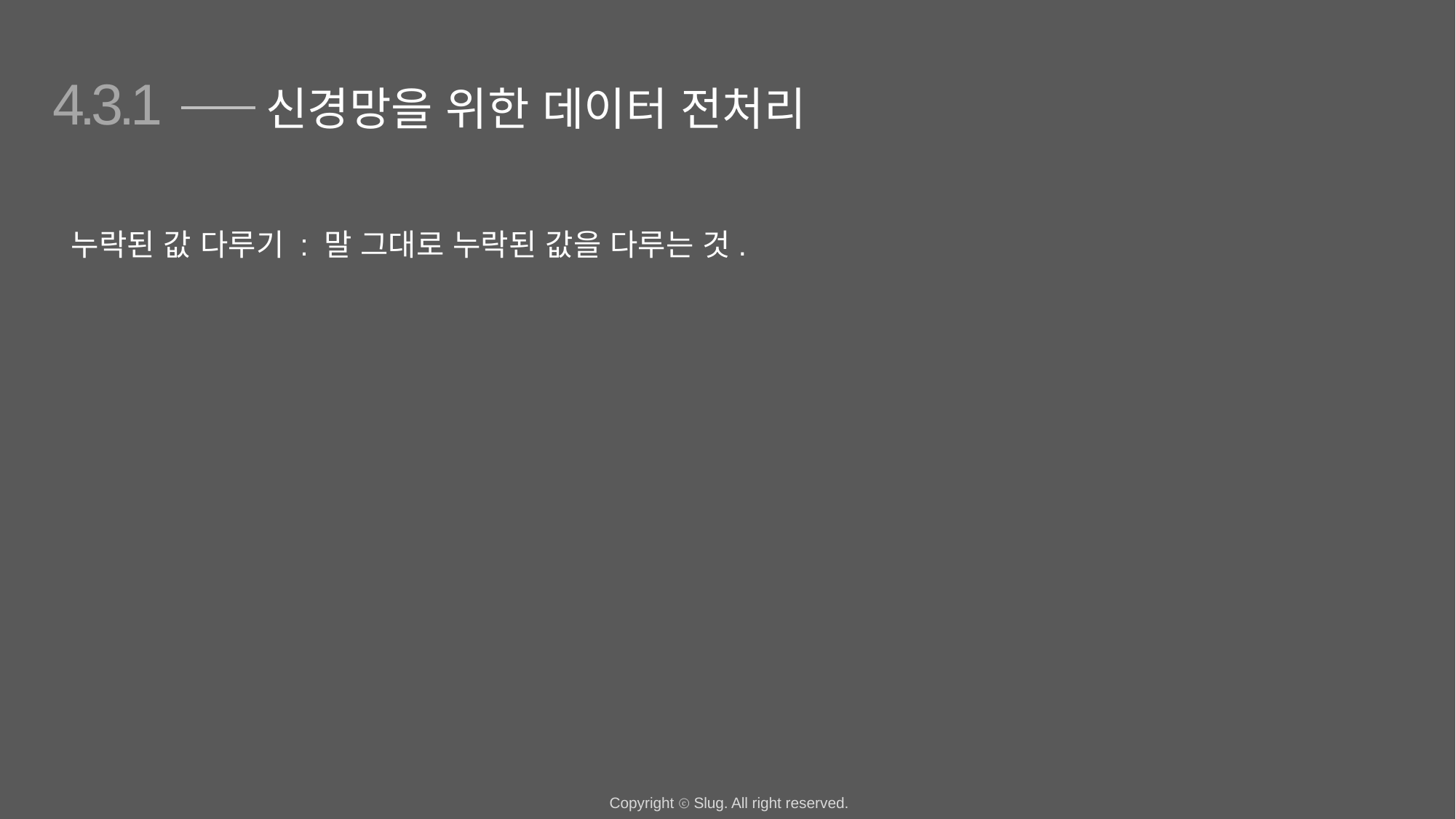

4.3.1
신경망을 위한 데이터 전처리
누락된 값 다루기 : 말 그대로 누락된 값을 다루는 것.
Copyright ⓒ Slug. All right reserved.